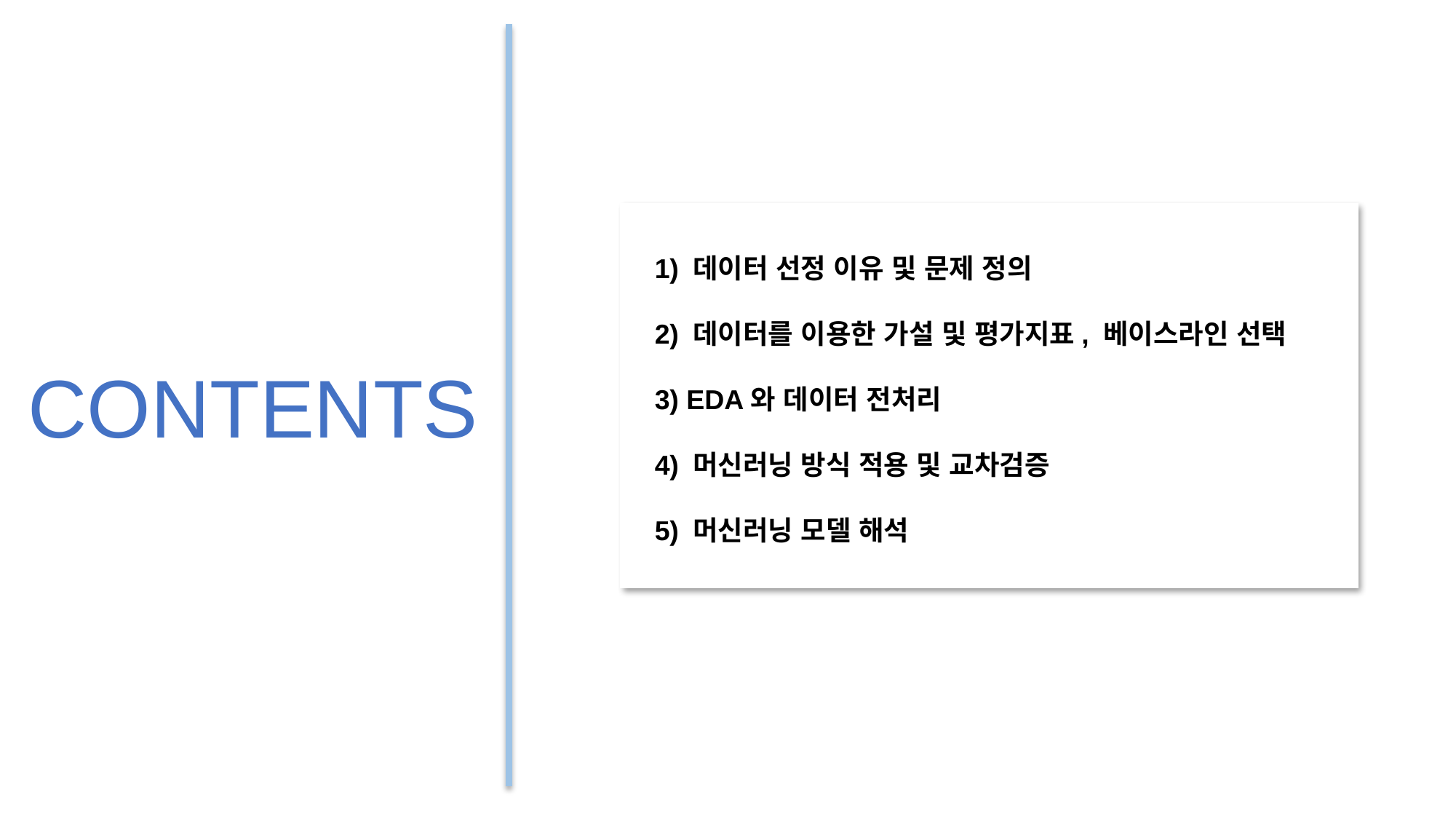

1) 데이터 선정 이유 및 문제 정의

2) 데이터를 이용한 가설 및 평가지표, 베이스라인 선택

3) EDA와 데이터 전처리

4) 머신러닝 방식 적용 및 교차검증

5) 머신러닝 모델 해석

CONTENTS